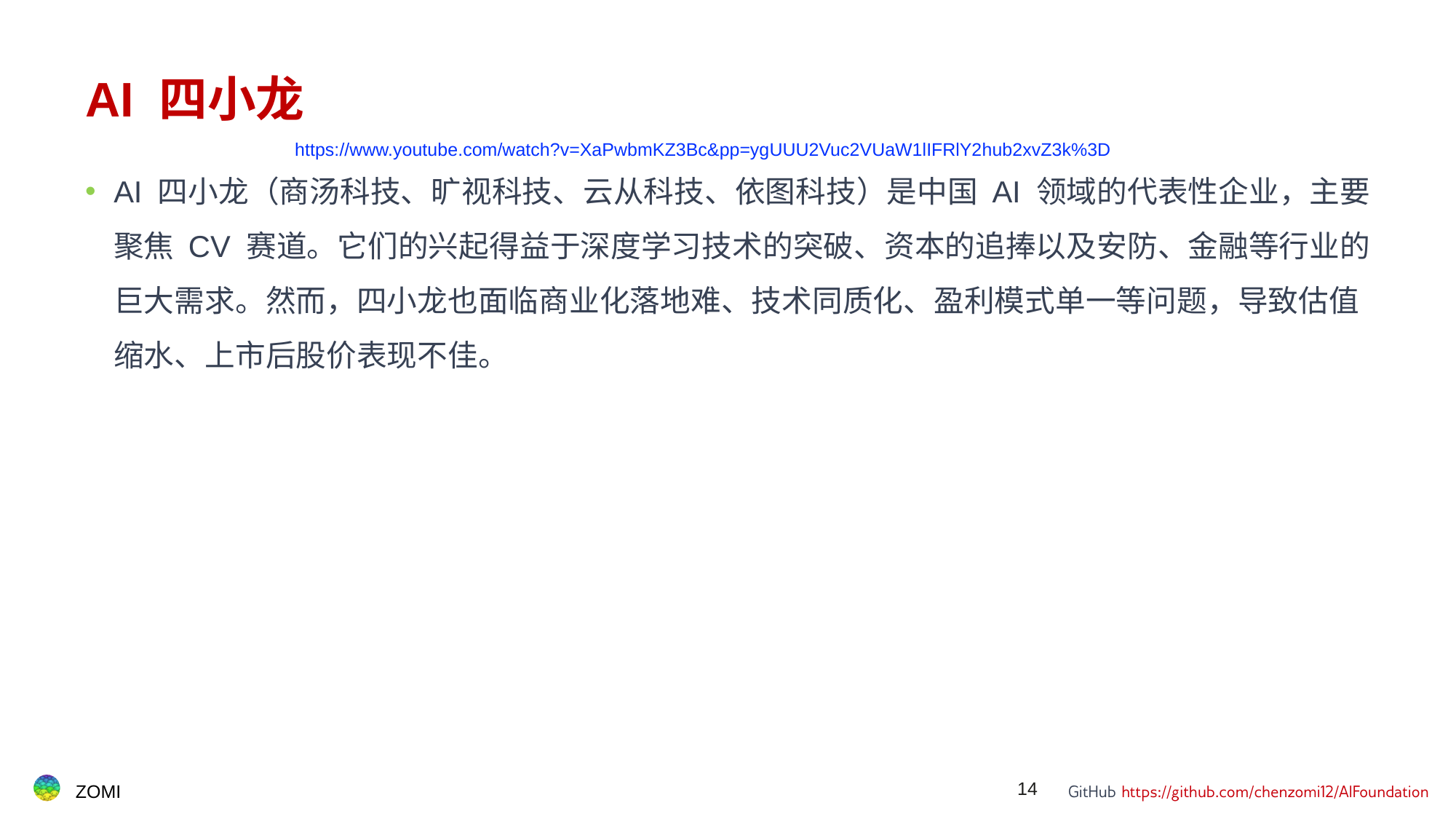

# AI 四小龙
https://www.youtube.com/watch?v=XaPwbmKZ3Bc&pp=ygUUU2Vuc2VUaW1lIFRlY2hub2xvZ3k%3D
AI 四小龙（商汤科技、旷视科技、云从科技、依图科技）是中国 AI 领域的代表性企业，主要聚焦 CV 赛道。它们的兴起得益于深度学习技术的突破、资本的追捧以及安防、金融等行业的巨大需求。然而，四小龙也面临商业化落地难、技术同质化、盈利模式单一等问题，导致估值缩水、上市后股价表现不佳。